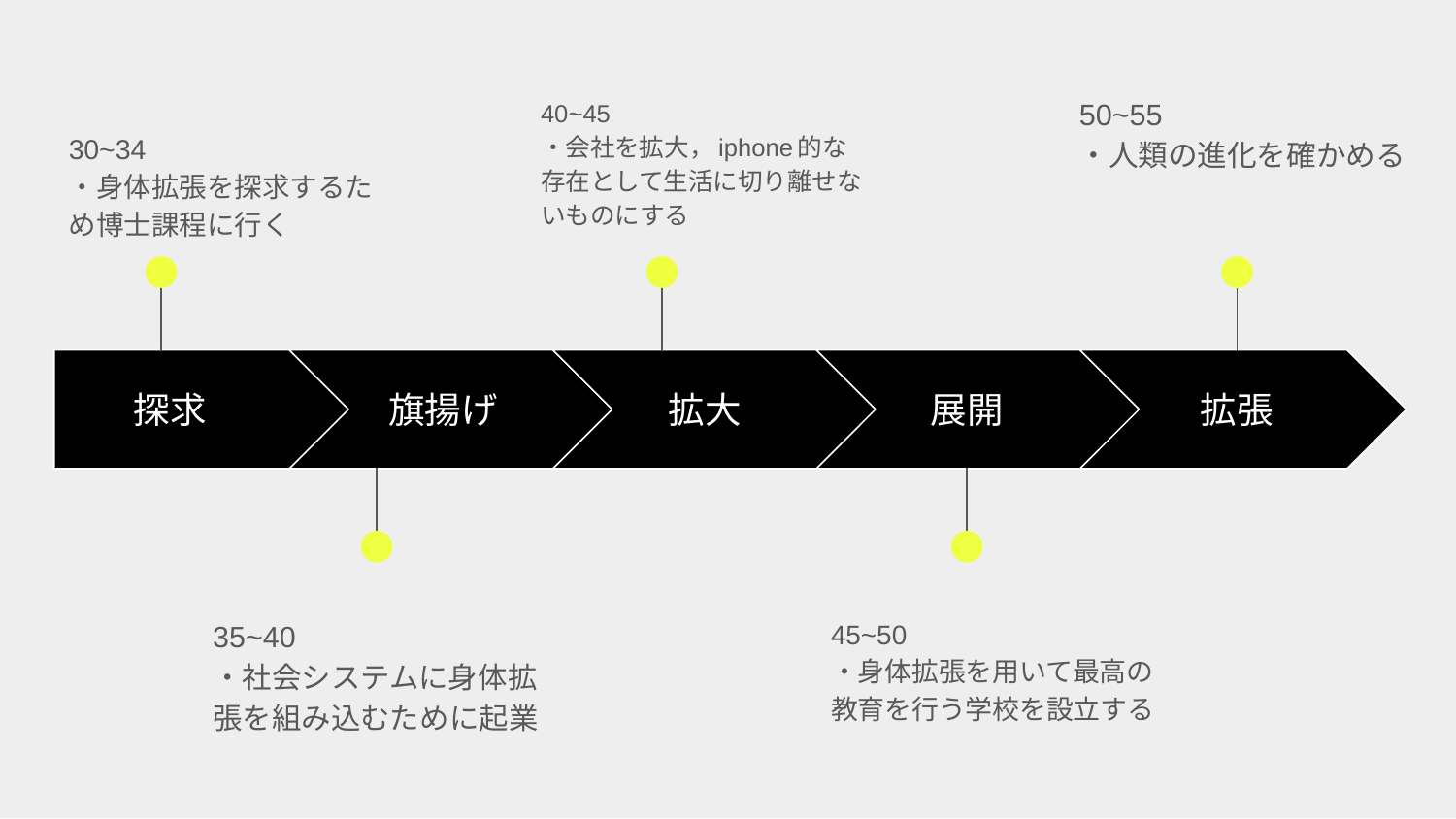

50~55
・人類の進化を確かめる
40~45
・会社を拡大，iphone的な存在として生活に切り離せないものにする
30~34
・身体拡張を探求するため博士課程に行く

探求
旗揚げ
拡大
展開
拡張

35~40
・社会システムに身体拡張を組み込むために起業
45~50
・身体拡張を用いて最高の教育を行う学校を設立する